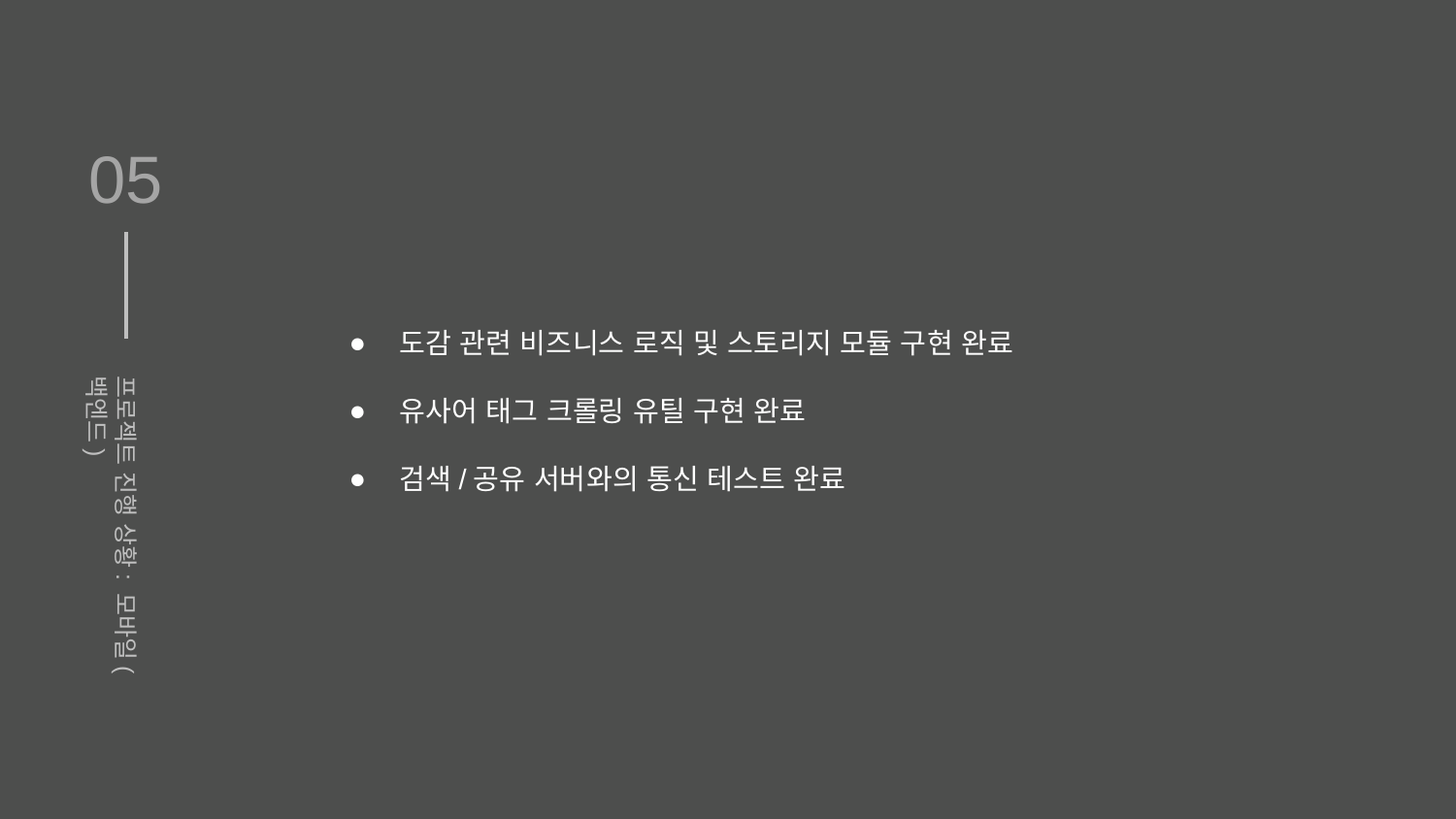

05
프로젝트 진행 상황: 모바일(백엔드)
도감 관련 비즈니스 로직 및 스토리지 모듈 구현 완료

유사어 태그 크롤링 유틸 구현 완료

검색/공유 서버와의 통신 테스트 완료